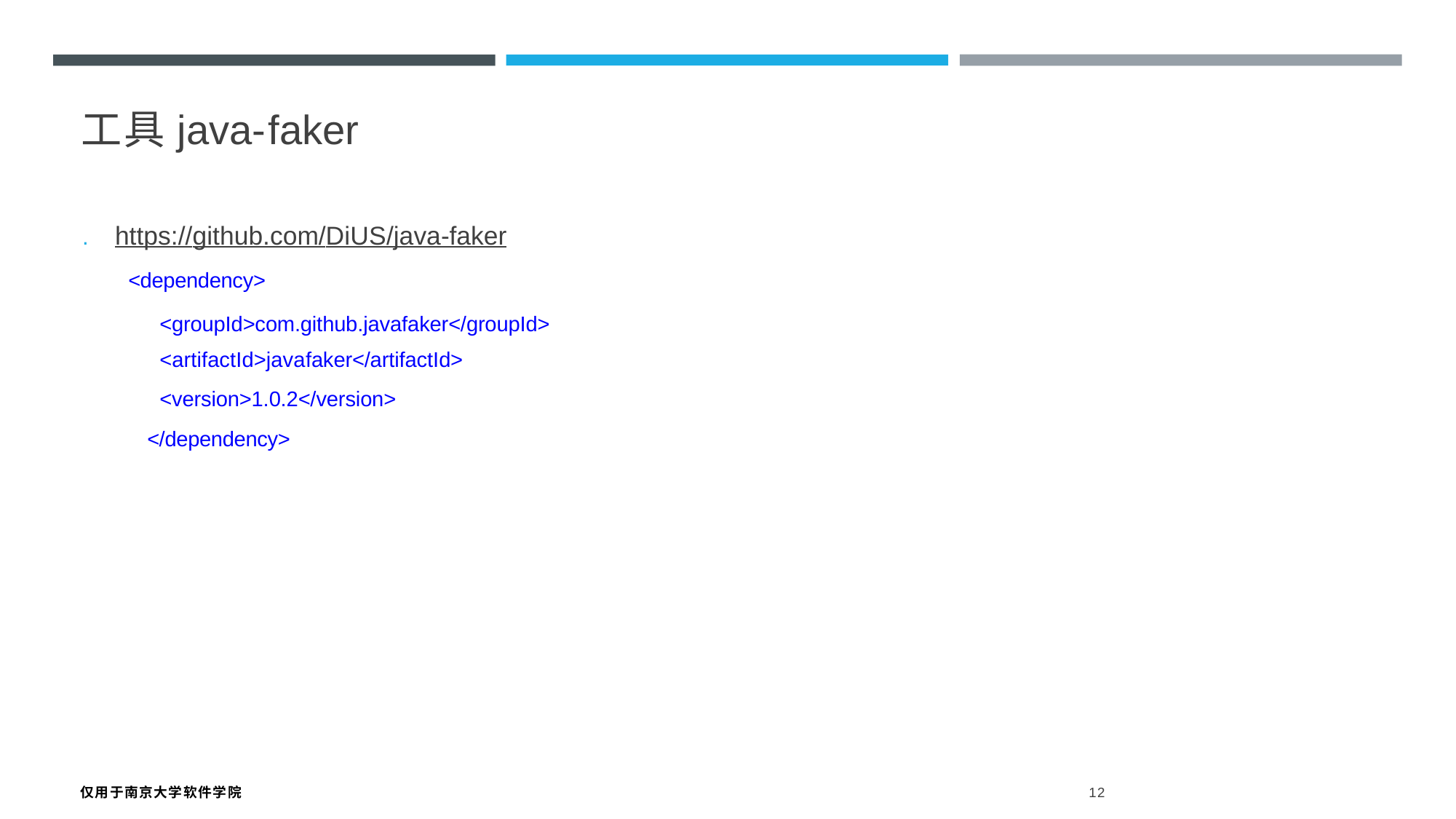

工具java-faker

.    https://github.com/DiUS/java-faker
<dependency>
<groupId>com.github.javafaker</groupId> <artifactId>javafaker</artifactId>
<version>1.0.2</version>
</dependency>

仅用于南京大学软件学院                                                                                                                                                                                                                                                                                12